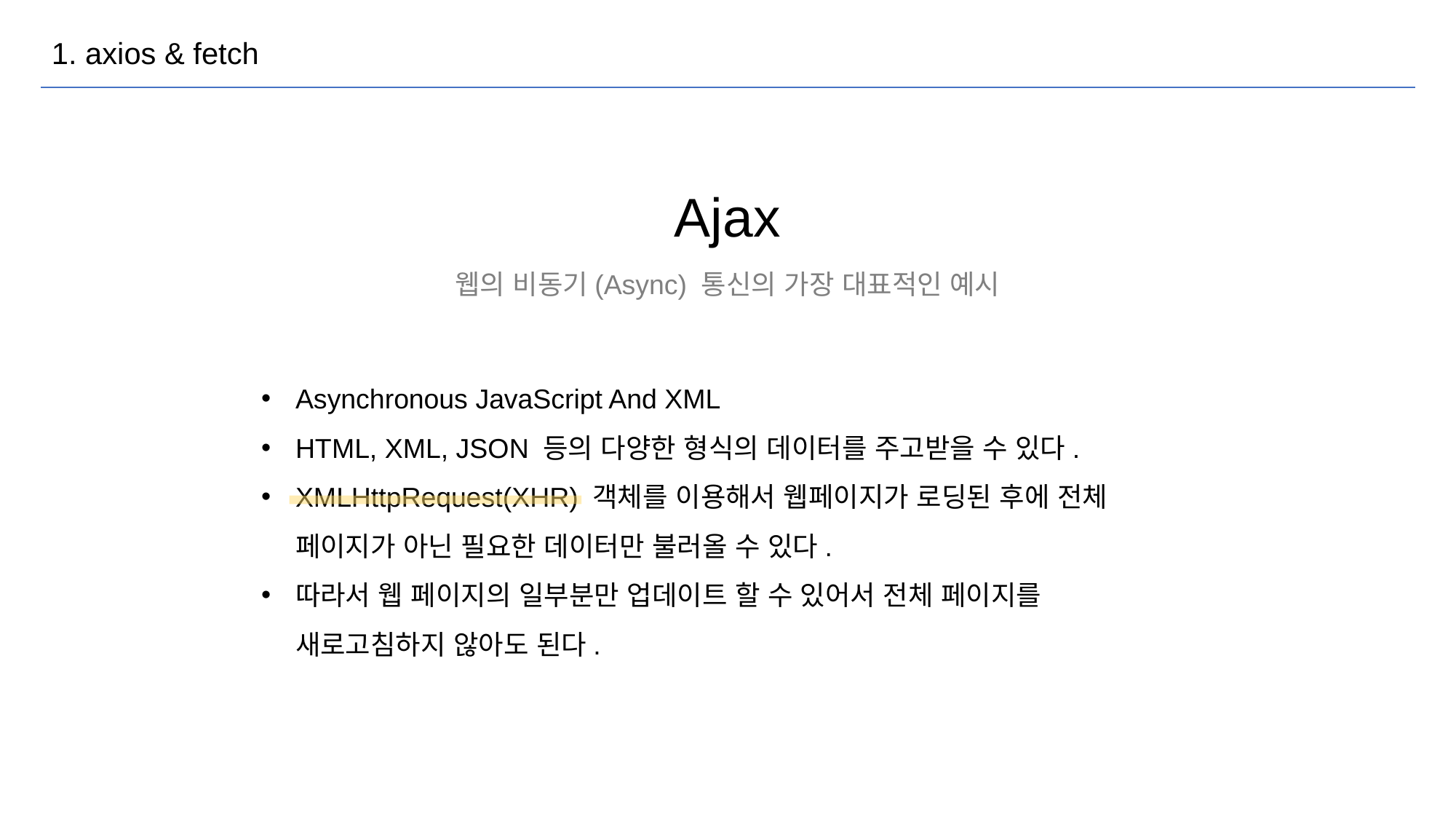

# 1. axios & fetch
Ajax
웹의 비동기(Async) 통신의 가장 대표적인 예시

Asynchronous JavaScript And XML
HTML, XML, JSON 등의 다양한 형식의 데이터를 주고받을 수 있다.
XMLHttpRequest(XHR) 객체를 이용해서 웹페이지가 로딩된 후에 전체 페이지가 아닌 필요한 데이터만 불러올 수 있다.
따라서 웹 페이지의 일부분만 업데이트 할 수 있어서 전체 페이지를 새로고침하지 않아도 된다.